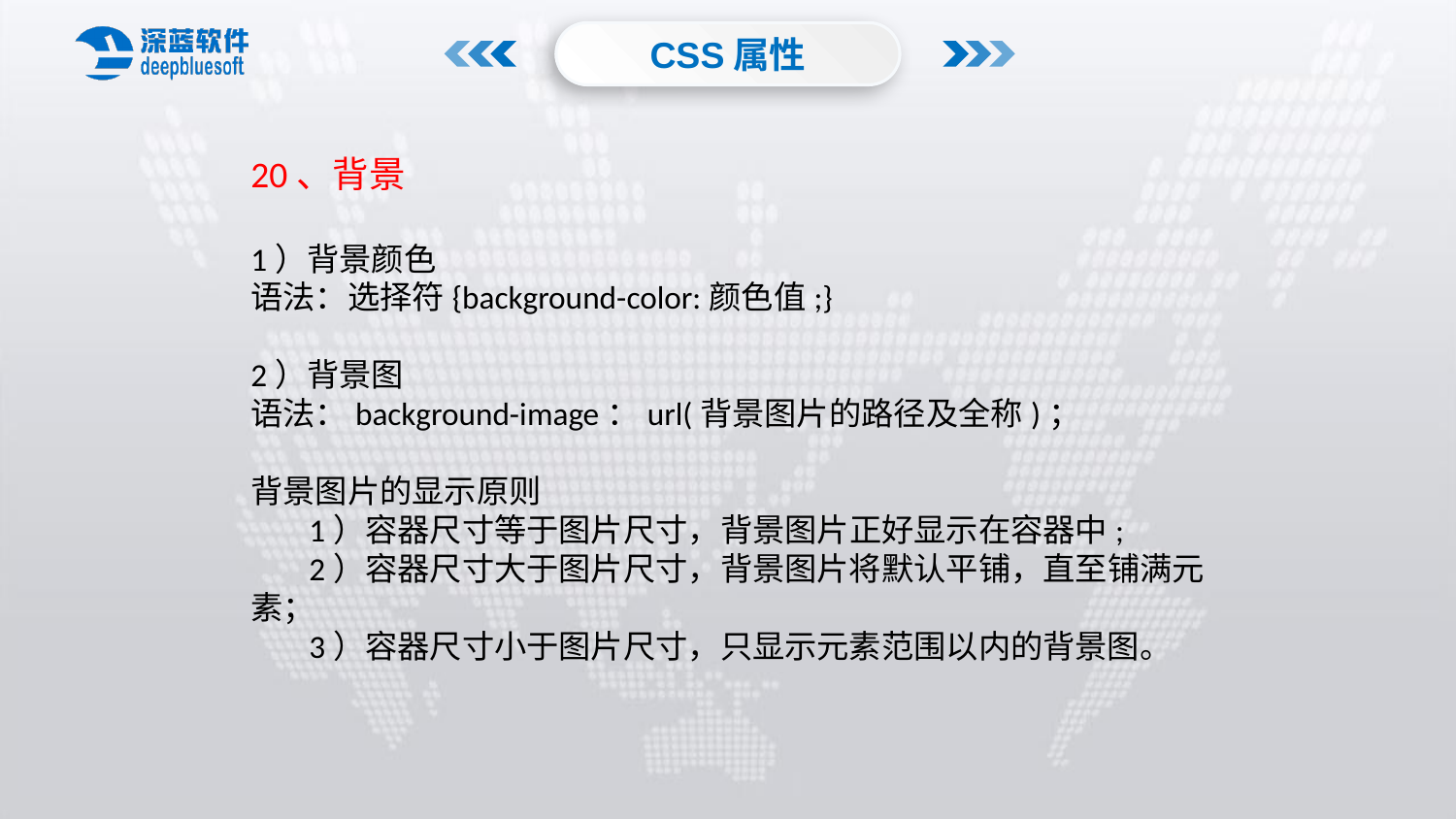

CSS属性

20、背景

1）背景颜色
语法：选择符{background-color:颜色值;}

2）背景图
语法：background-image：url(背景图片的路径及全称)；

背景图片的显示原则
        1）容器尺寸等于图片尺寸，背景图片正好显示在容器中;
        2）容器尺寸大于图片尺寸，背景图片将默认平铺，直至铺满元素；
        3）容器尺寸小于图片尺寸，只显示元素范围以内的背景图。